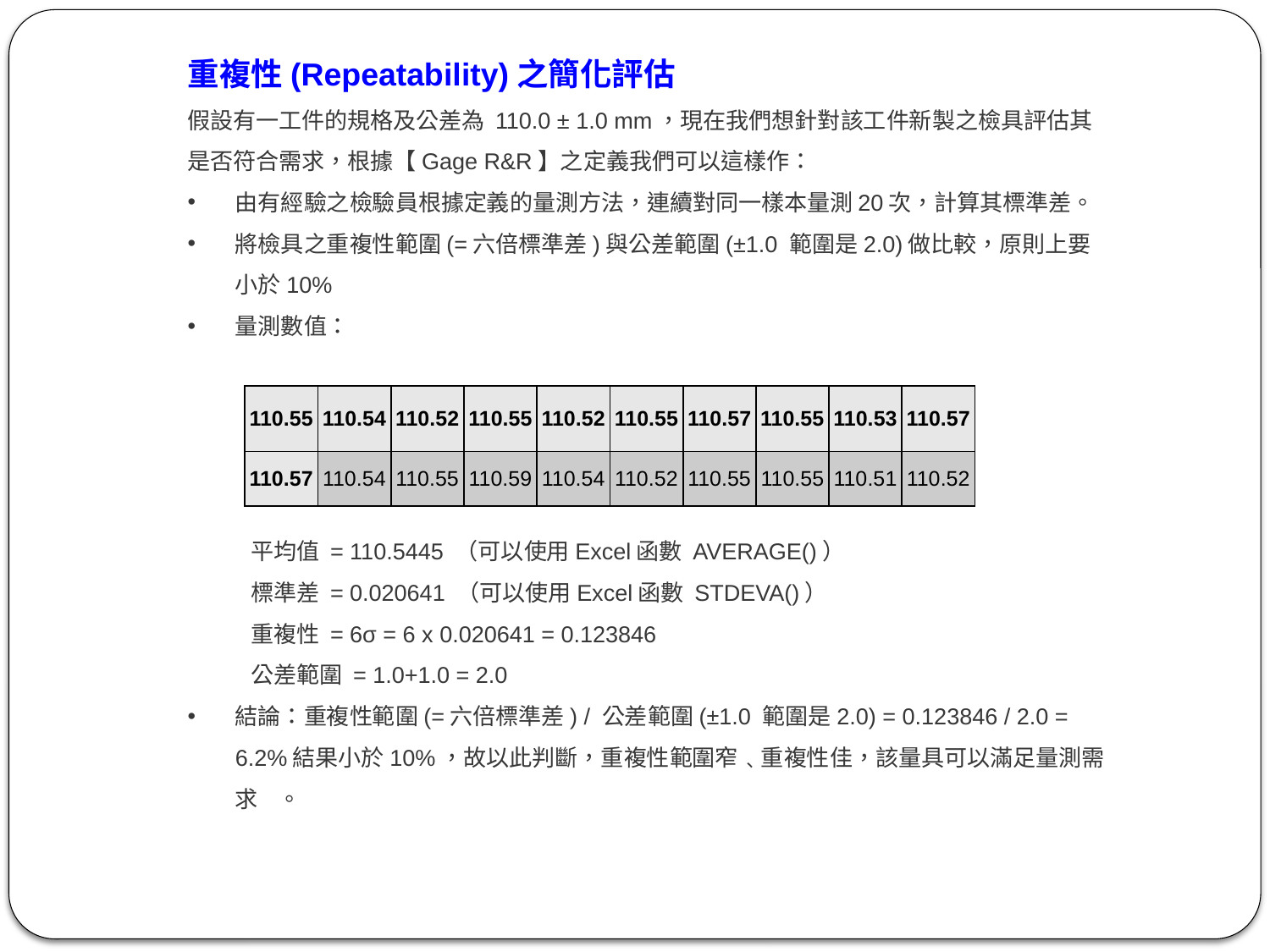

重複性(Repeatability)之簡化評估
假設有一工件的規格及公差為 110.0 ± 1.0 mm，現在我們想針對該工件新製之檢具評估其是否符合需求，根據【Gage R&R】之定義我們可以這樣作：
由有經驗之檢驗員根據定義的量測方法，連續對同一樣本量測20次，計算其標準差。
將檢具之重複性範圍(=六倍標準差)與公差範圍(±1.0 範圍是2.0)做比較，原則上要小於10%
量測數值：

平均值 = 110.5445 （可以使用Excel函數 AVERAGE()） 
標準差 = 0.020641 （可以使用Excel函數 STDEVA()） 
重複性 = 6σ = 6 x 0.020641 = 0.123846 
公差範圍 = 1.0+1.0 = 2.0
結論：重複性範圍(=六倍標準差) / 公差範圍(±1.0 範圍是2.0) = 0.123846 / 2.0 = 6.2%結果小於10%，故以此判斷，重複性範圍窄﹑重複性佳，該量具可以滿足量測需求    。
| 110.55 | 110.54 | 110.52 | 110.55 | 110.52 | 110.55 | 110.57 | 110.55 | 110.53 | 110.57 |
| --- | --- | --- | --- | --- | --- | --- | --- | --- | --- |
| 110.57 | 110.54 | 110.55 | 110.59 | 110.54 | 110.52 | 110.55 | 110.55 | 110.51 | 110.52 |